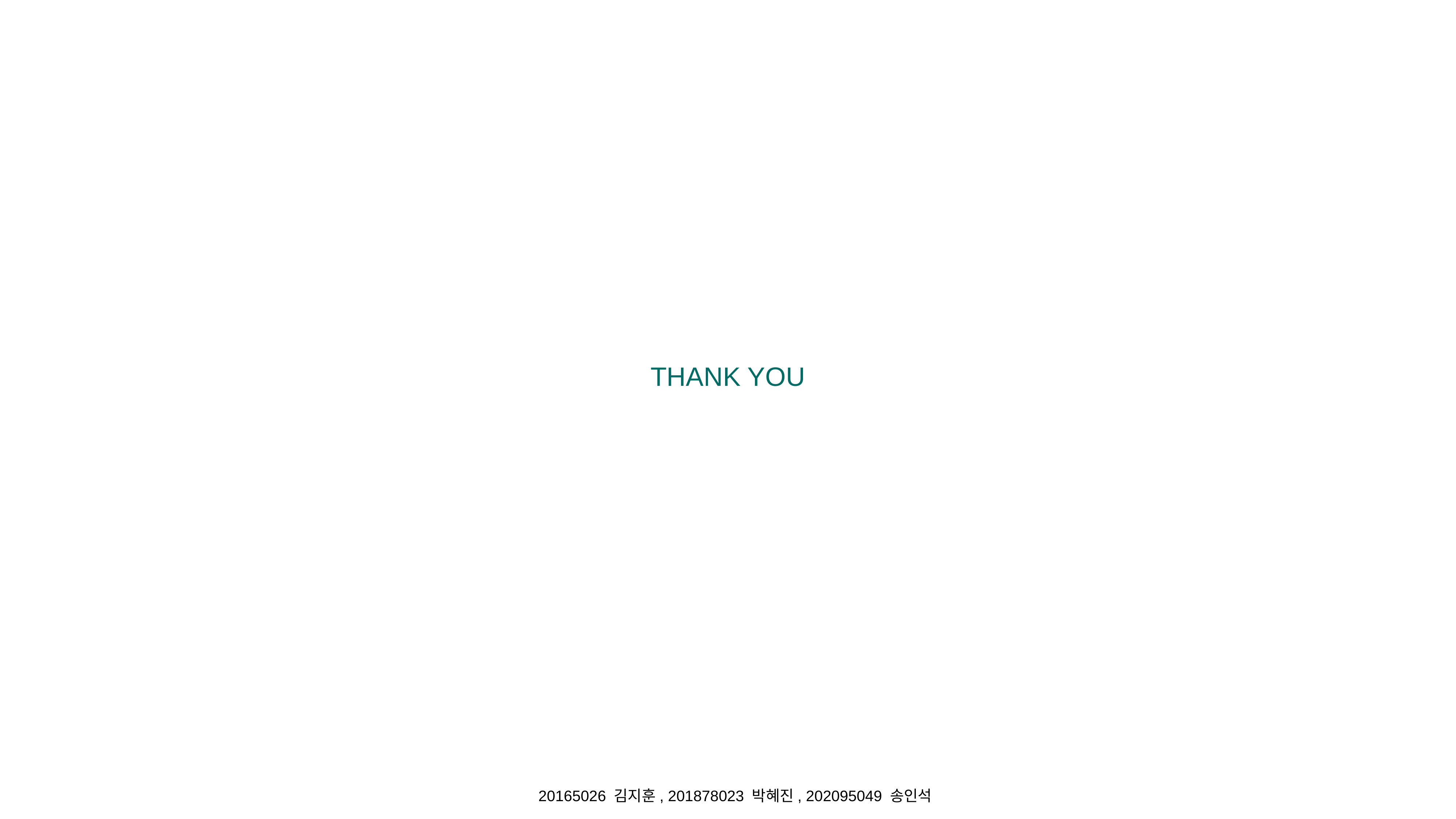

THANK YOU
20165026 김지훈, 201878023 박혜진, 202095049 송인석